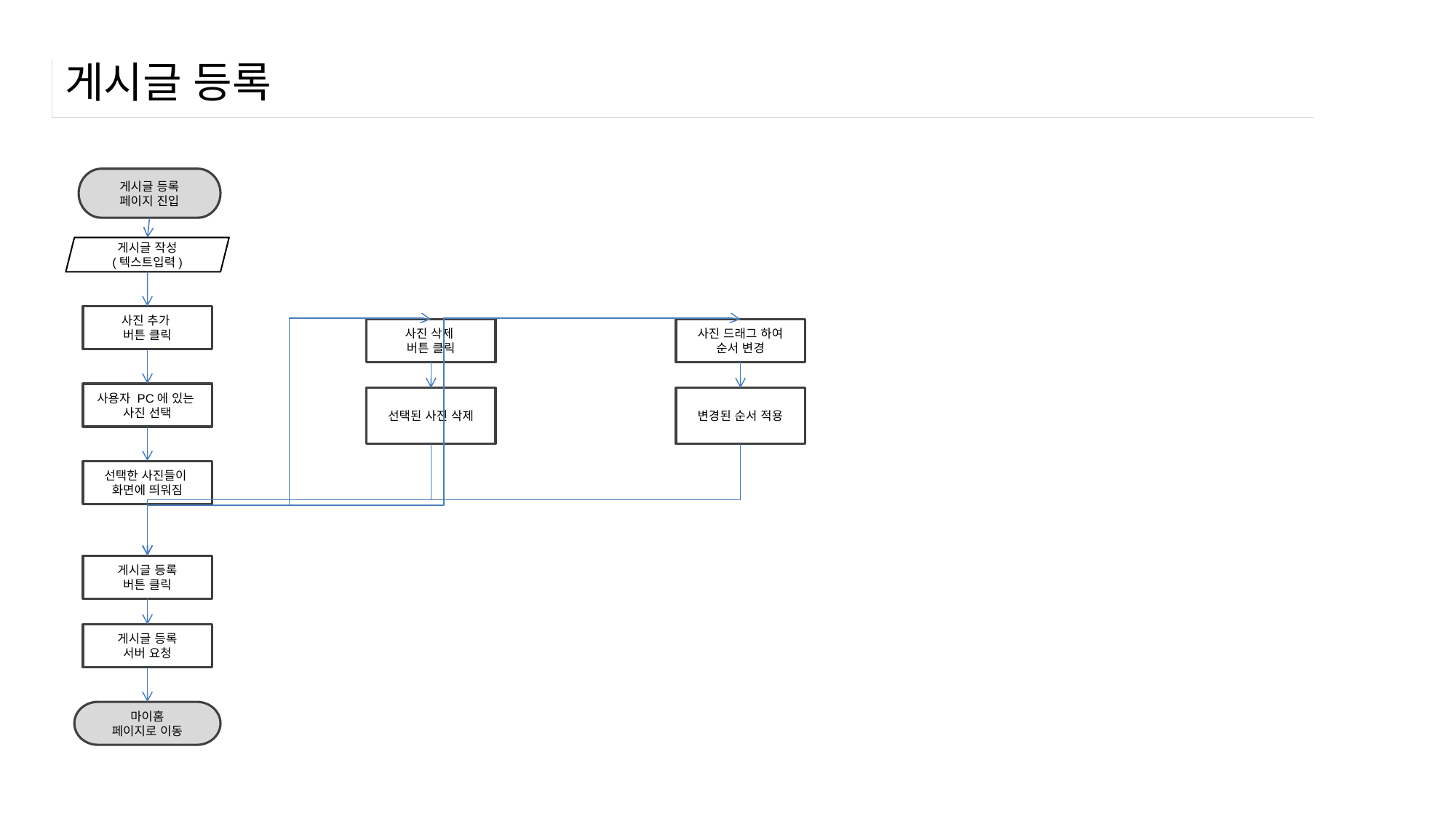

# 게시글 등록
게시글 등록
페이지 진입
게시글 작성
(텍스트입력)
사진 추가
버튼 클릭
사진 삭제
버튼 클릭
사진 드래그 하여 순서 변경
사용자 PC에 있는
사진 선택
선택된 사진 삭제
변경된 순서 적용
선택한 사진들이
화면에 띄워짐
게시글 등록
버튼 클릭
게시글 등록
서버 요청
마이홈
페이지로 이동